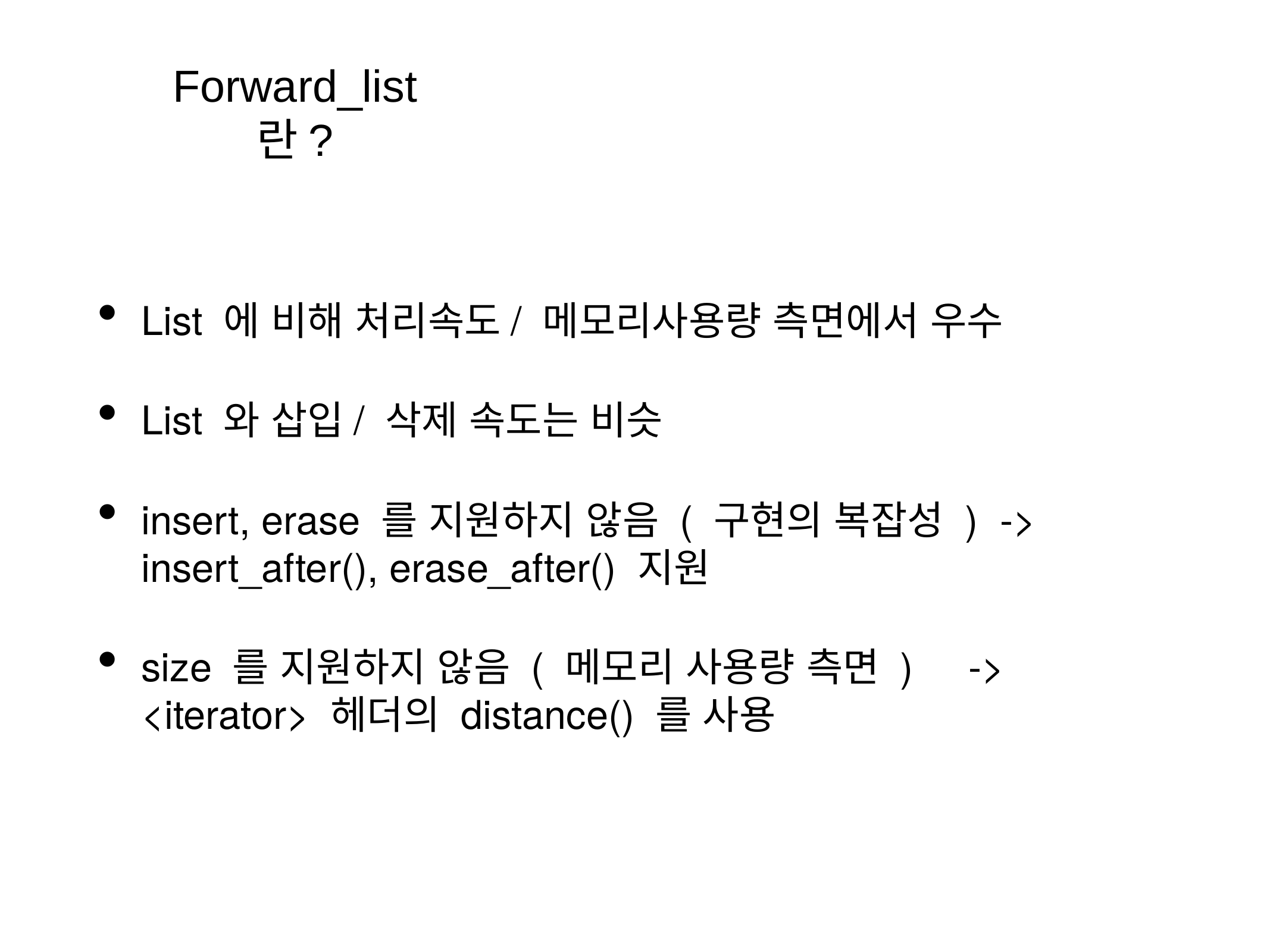

Forward_list 란?
List 에 비해 처리속도/ 메모리사용량 측면에서 우수
List 와 삽입/ 삭제 속도는 비슷
insert, erase 를 지원하지 않음 ( 구현의 복잡성 )  ->  insert_after(), erase_after() 지원
size 를 지원하지 않음 ( 메모리 사용량 측면 )     ->           <iterator> 헤더의 distance() 를 사용